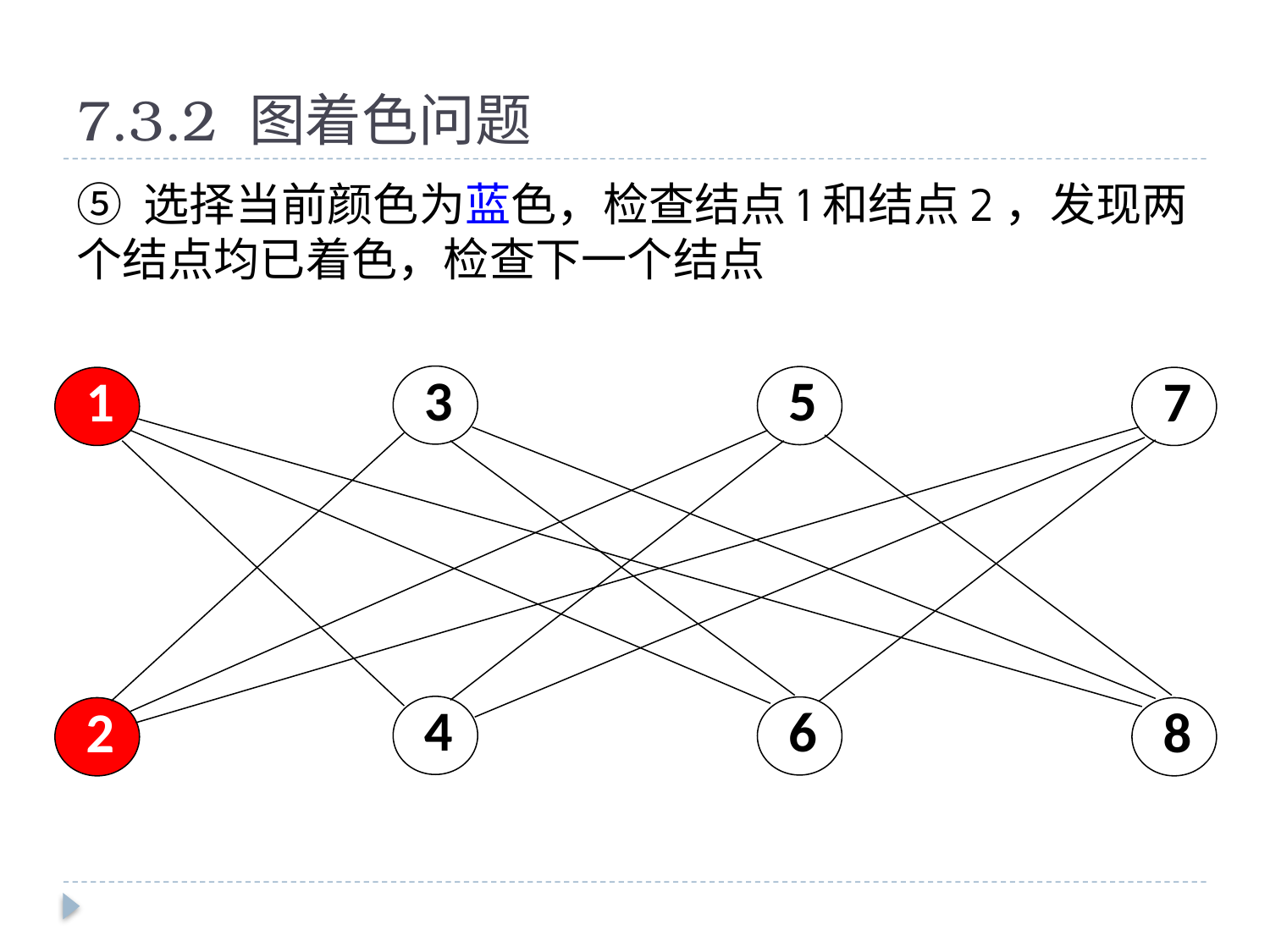

# 7.3.2 图着色问题
⑤ 选择当前颜色为蓝色，检查结点1和结点2，发现两个结点均已着色，检查下一个结点
3
5
1
7

4
6
2
8